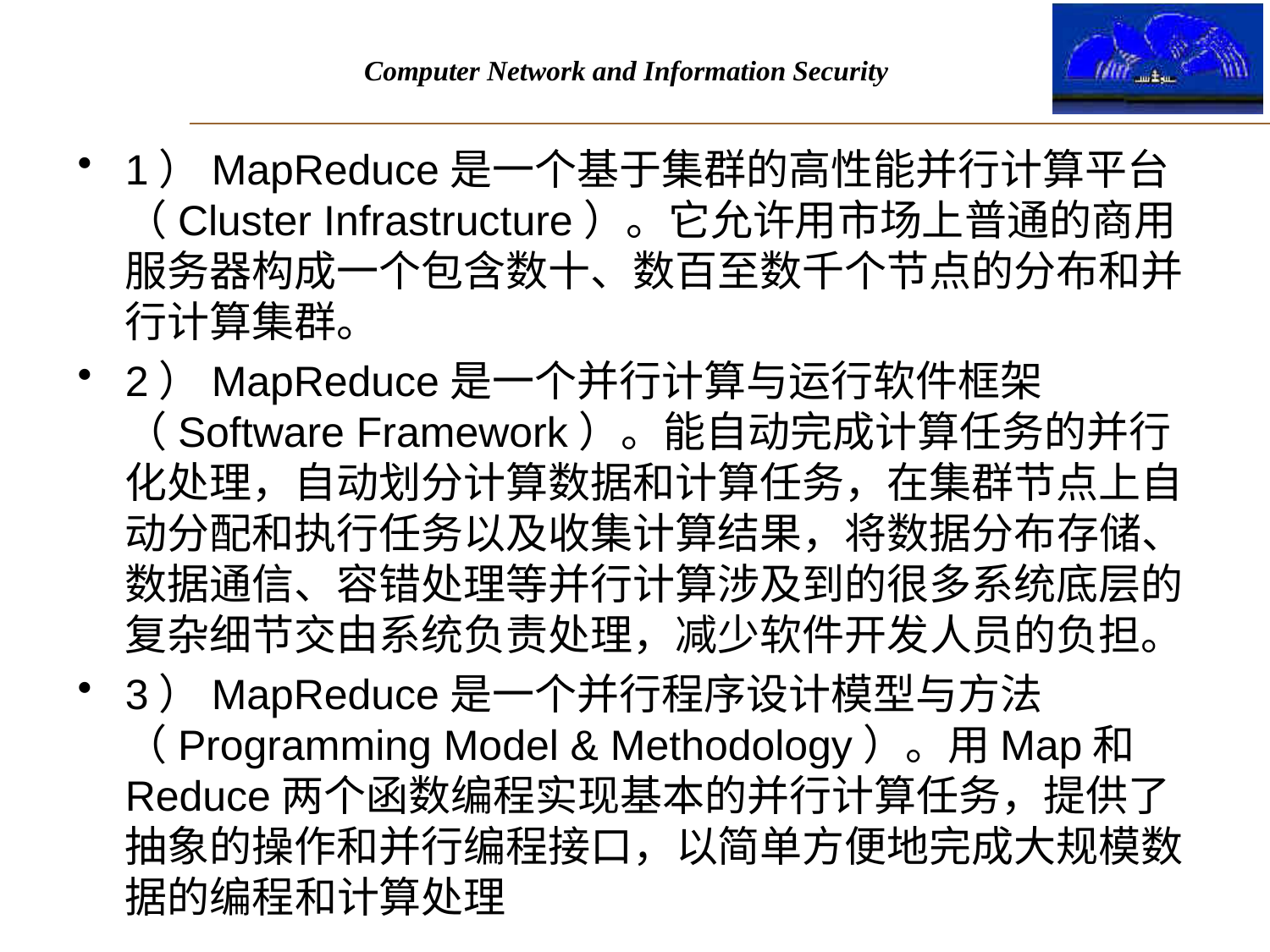

1）MapReduce是一个基于集群的高性能并行计算平台（Cluster Infrastructure）。它允许用市场上普通的商用服务器构成一个包含数十、数百至数千个节点的分布和并行计算集群。
2）MapReduce是一个并行计算与运行软件框架（Software Framework）。能自动完成计算任务的并行化处理，自动划分计算数据和计算任务，在集群节点上自动分配和执行任务以及收集计算结果，将数据分布存储、数据通信、容错处理等并行计算涉及到的很多系统底层的复杂细节交由系统负责处理，减少软件开发人员的负担。
3）MapReduce是一个并行程序设计模型与方法（Programming Model & Methodology）。用Map和Reduce两个函数编程实现基本的并行计算任务，提供了抽象的操作和并行编程接口，以简单方便地完成大规模数据的编程和计算处理

#